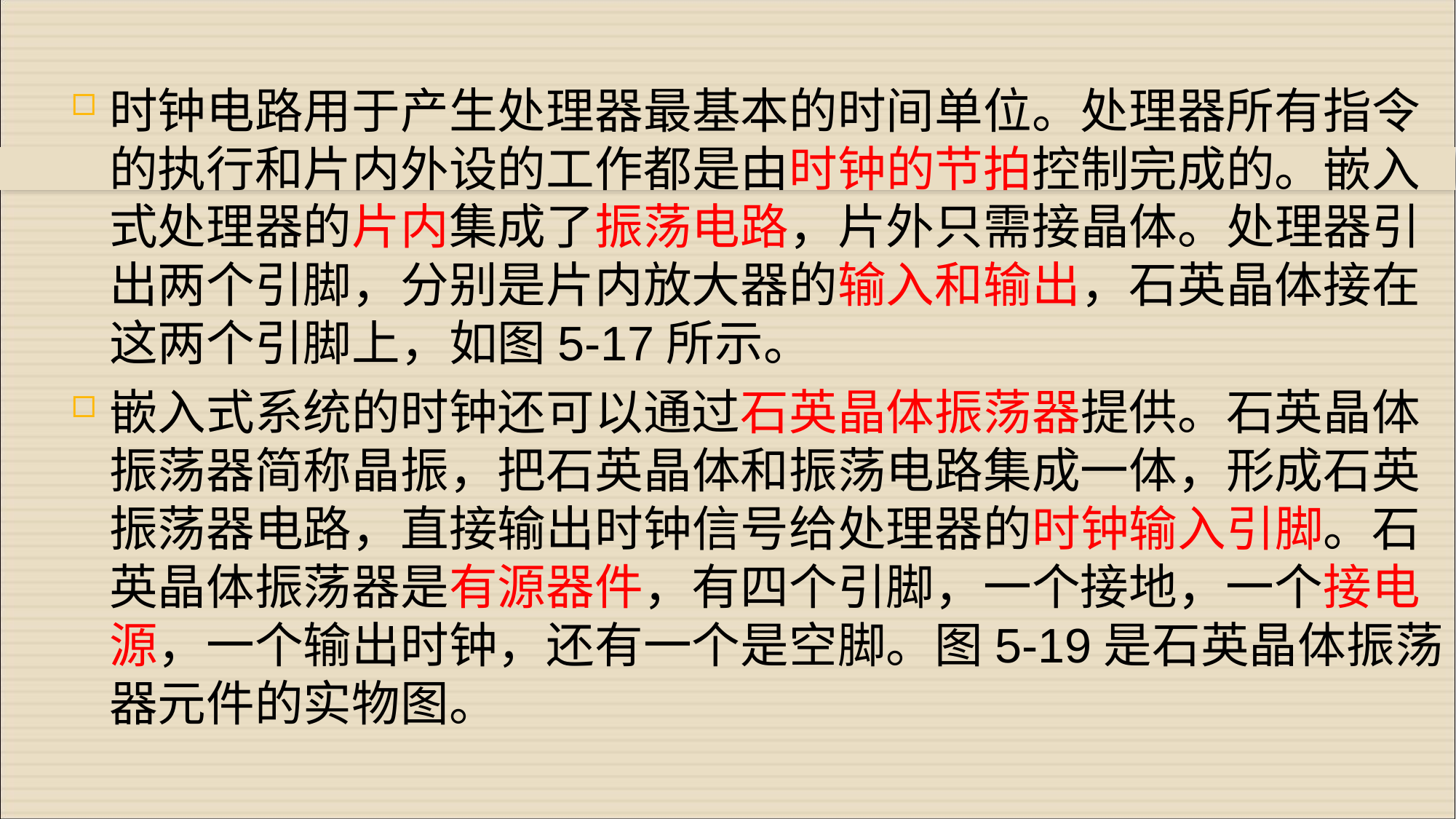

时钟电路用于产生处理器最基本的时间单位。处理器所有指令的执行和片内外设的工作都是由时钟的节拍控制完成的。嵌入式处理器的片内集成了振荡电路，片外只需接晶体。处理器引出两个引脚，分别是片内放大器的输入和输出，石英晶体接在这两个引脚上，如图5-17所示。
嵌入式系统的时钟还可以通过石英晶体振荡器提供。石英晶体振荡器简称晶振，把石英晶体和振荡电路集成一体，形成石英振荡器电路，直接输出时钟信号给处理器的时钟输入引脚。石英晶体振荡器是有源器件，有四个引脚，一个接地，一个接电源，一个输出时钟，还有一个是空脚。图5-19是石英晶体振荡器元件的实物图。